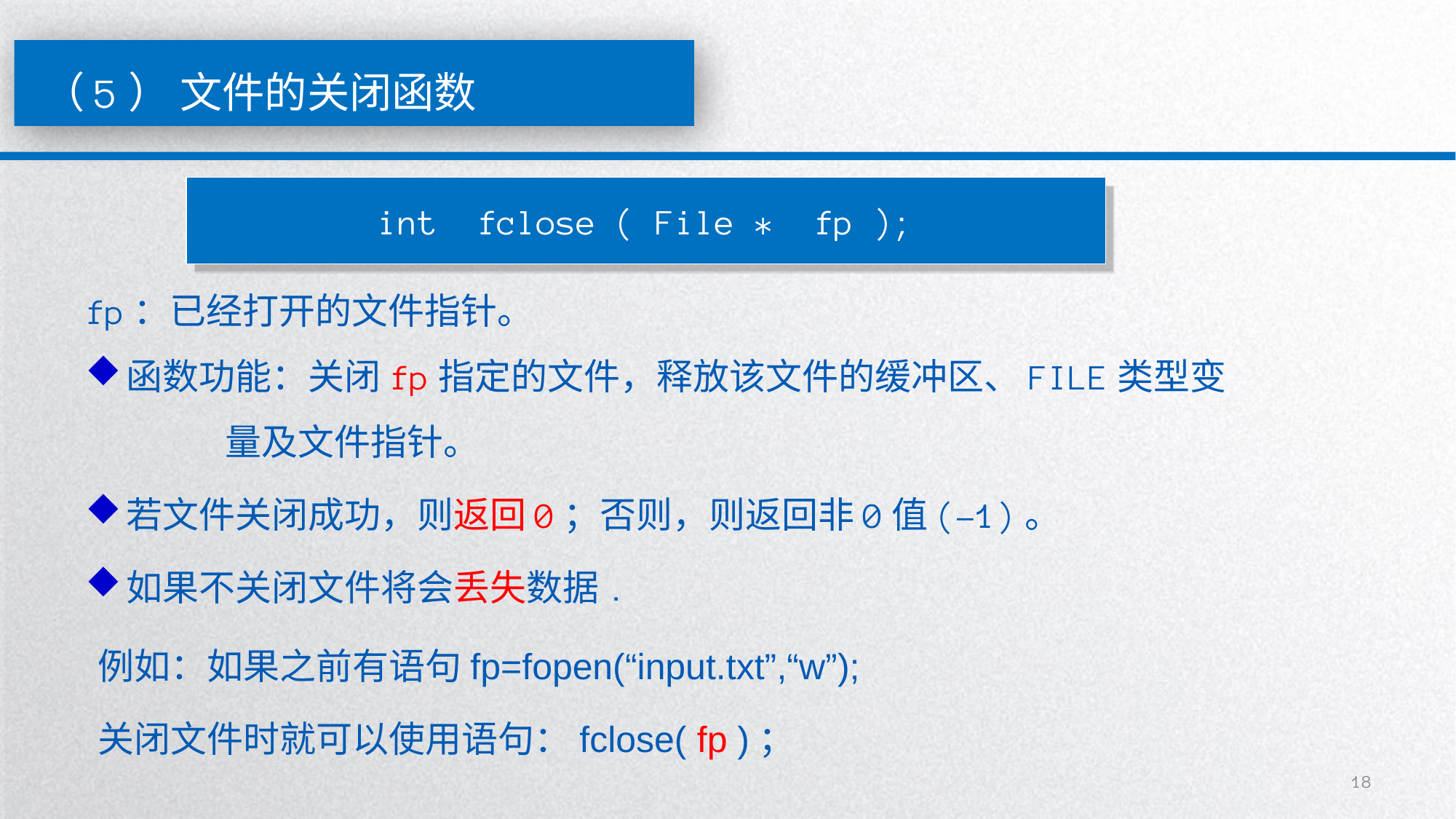

（5） 文件的关闭函数
int  fclose ( File *  fp );

fp：已经打开的文件指针。
函数功能：关闭fp指定的文件，释放该文件的缓冲区、FILE类型变
                量及文件指针。
若文件关闭成功，则返回0；否则，则返回非0值(-1)。
如果不关闭文件将会丢失数据.
例如：如果之前有语句fp=fopen(“input.txt”,“w”);
关闭文件时就可以使用语句：fclose( fp )；
18